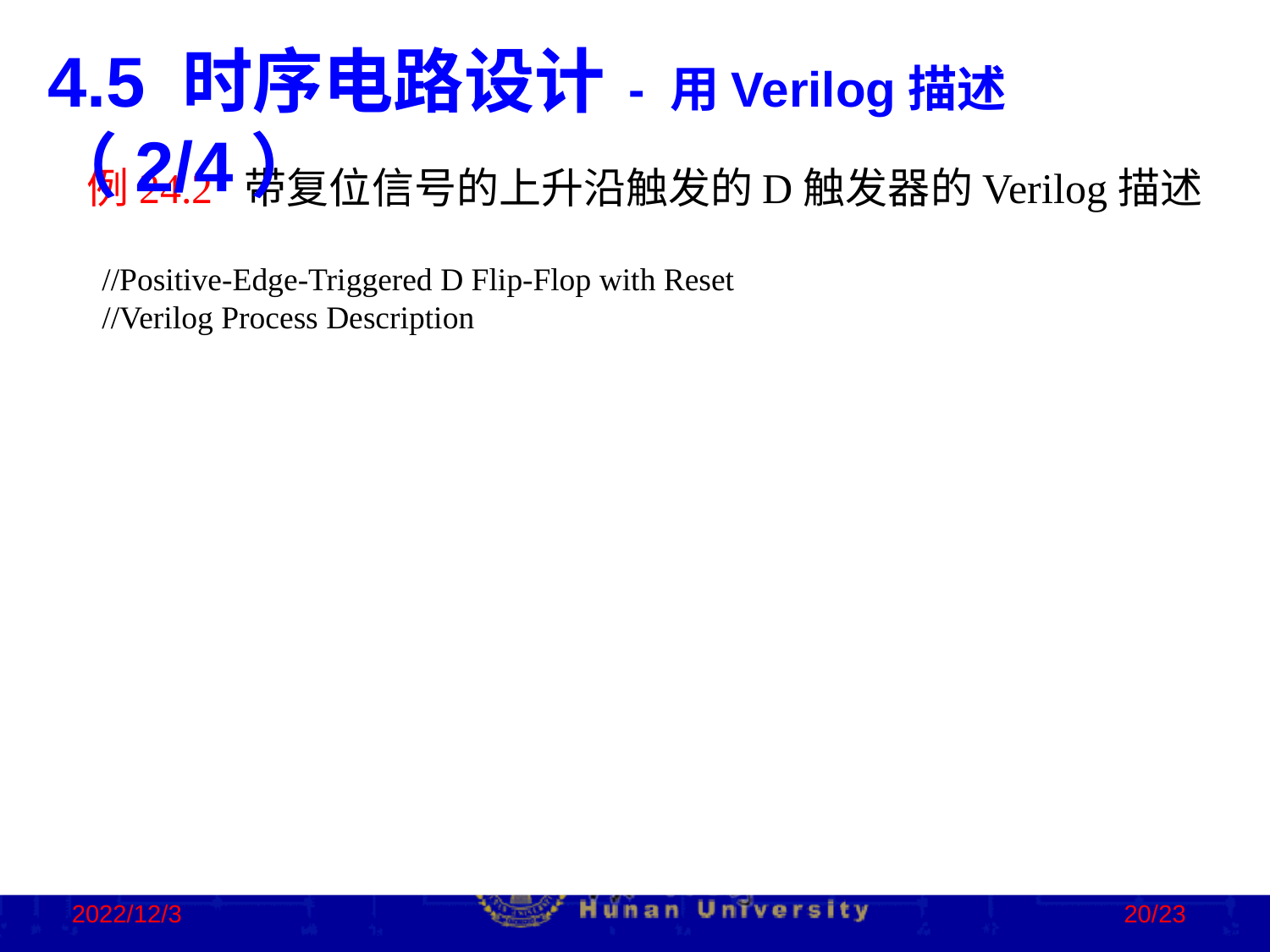

4.5 时序电路设计 - 用Verilog描述（2/4）
  例24.2  带复位信号的上升沿触发的D触发器的Verilog描述
//Positive-Edge-Triggered D Flip-Flop with Reset
//Verilog Process Description

module dff_v(CLK, RESET, D, Q);
  input CLK, RESET, D;
  output Q;
  reg Q;

always @(posedge CLK or posedge RESET);
begin
  if (RESET)
    Q <= 0;
  else
    Q <= D;
  end
endmodule

2022/12/3
20/23